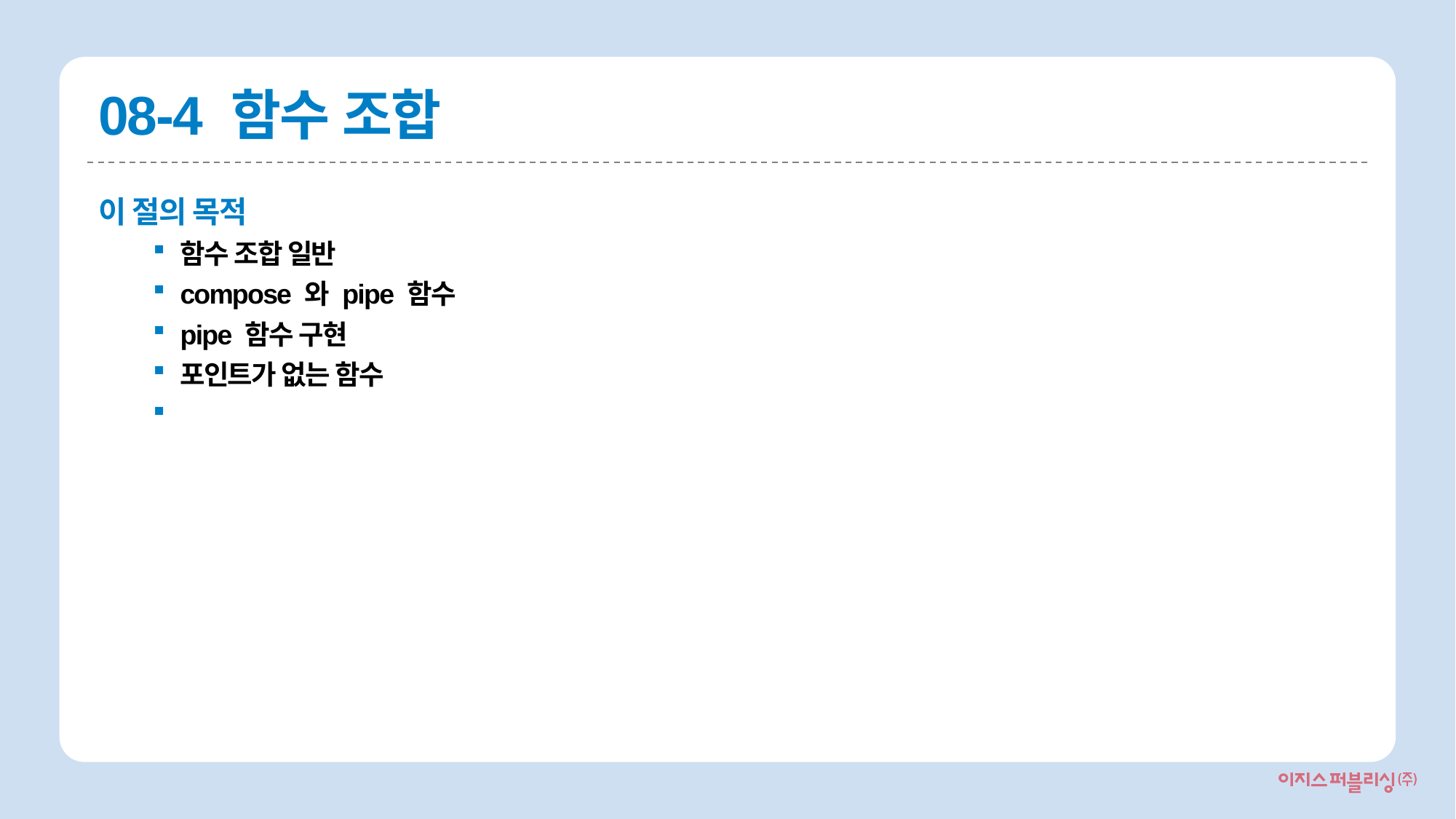

# 08-4 함수 조합
이 절의 목적
함수 조합 일반
compose 와 pipe 함수
pipe 함수 구현
포인트가 없는 함수